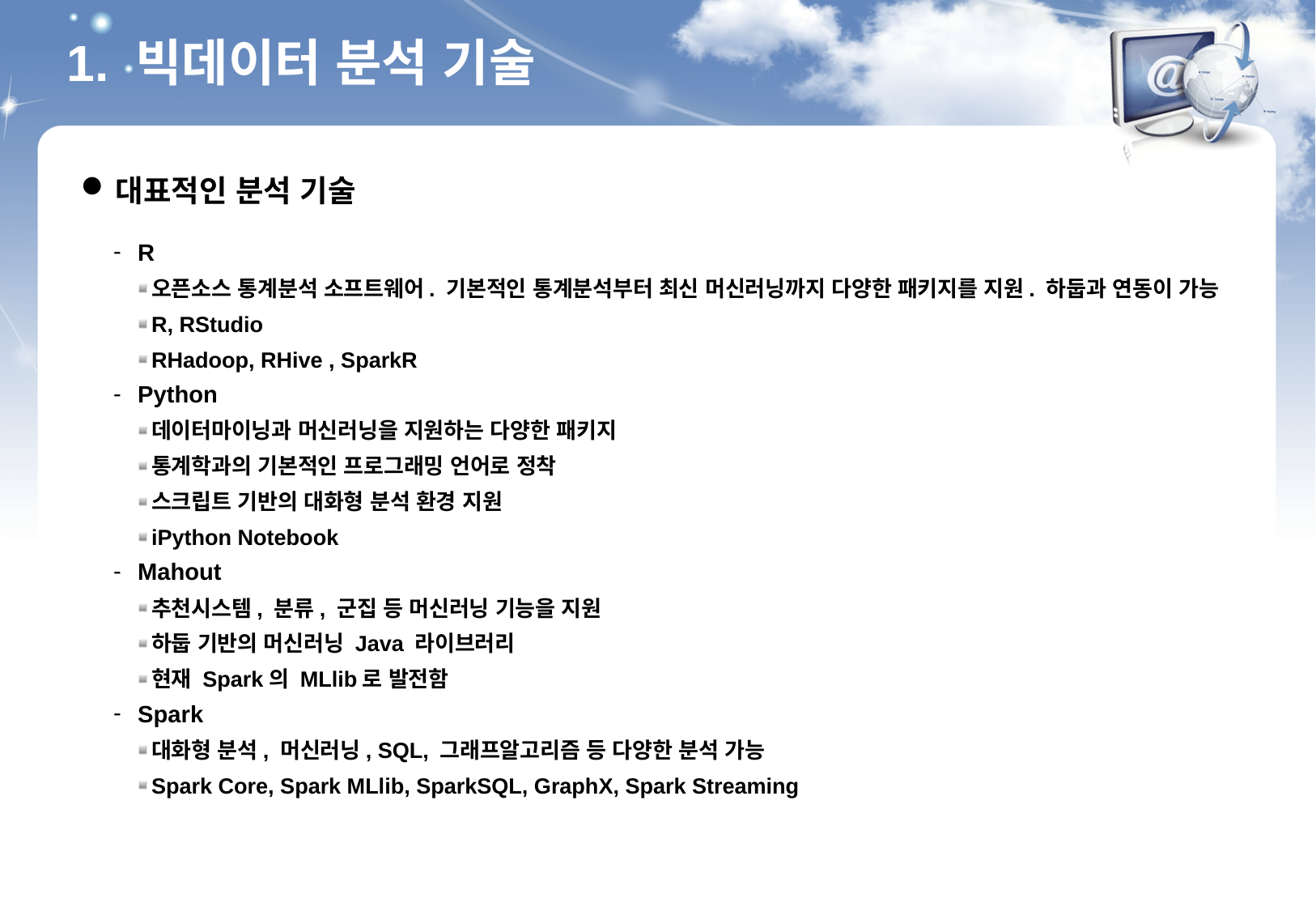

1. 빅데이터 분석 기술
대표적인 분석 기술
R
오픈소스 통계분석 소프트웨어. 기본적인 통계분석부터 최신 머신러닝까지 다양한 패키지를 지원. 하둡과 연동이 가능
R, RStudio
RHadoop, RHive , SparkR
Python
데이터마이닝과 머신러닝을 지원하는 다양한 패키지
통계학과의 기본적인 프로그래밍 언어로 정착
스크립트 기반의 대화형 분석 환경 지원
iPython Notebook
Mahout
추천시스템, 분류, 군집 등 머신러닝 기능을 지원
하둡 기반의 머신러닝 Java 라이브러리
현재 Spark의 MLlib로 발전함
Spark
대화형 분석, 머신러닝, SQL, 그래프알고리즘 등 다양한 분석 가능
Spark Core, Spark MLlib, SparkSQL, GraphX, Spark Streaming